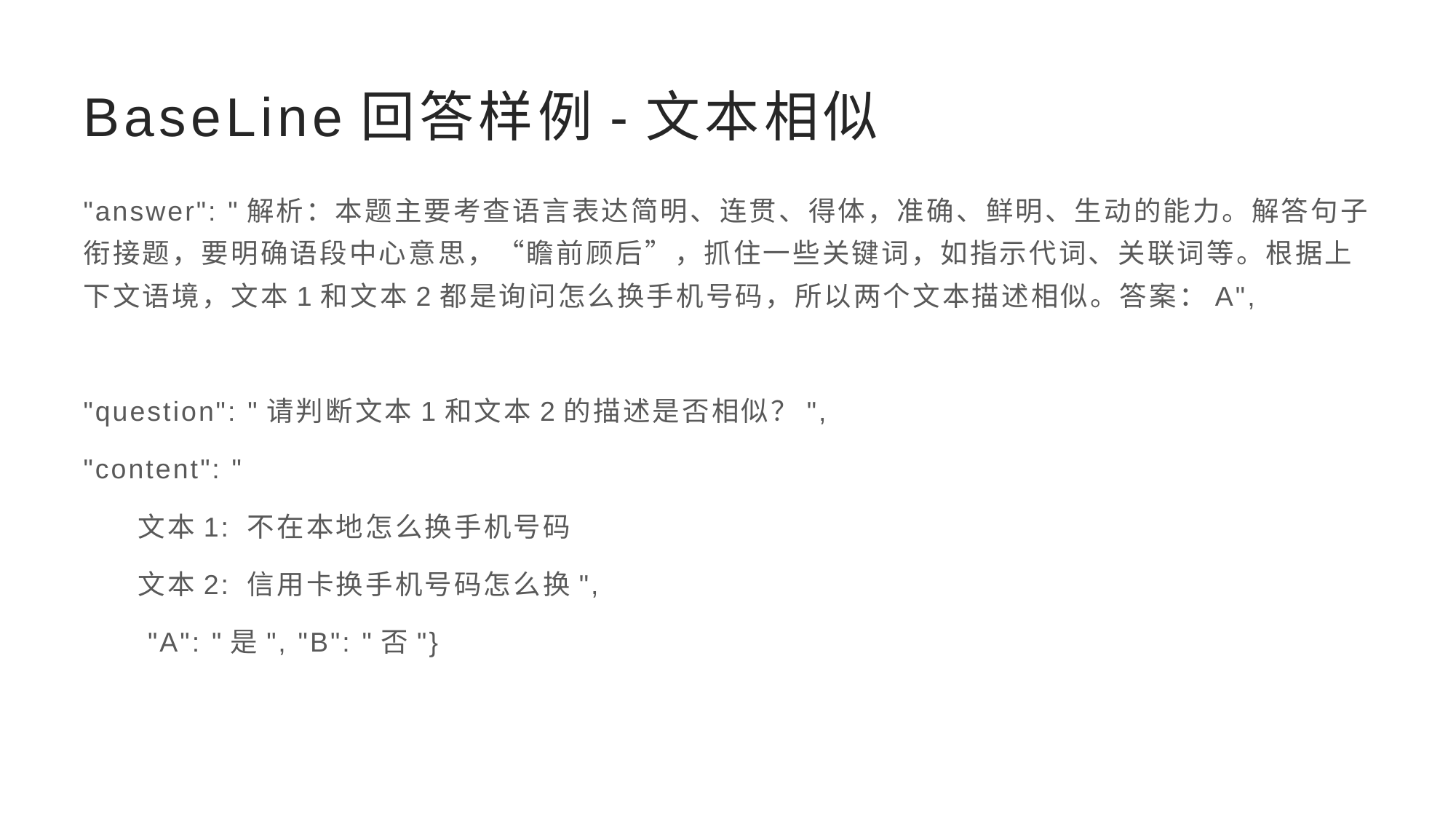

# BaseLine回答样例-文本相似
"answer": "解析：本题主要考查语言表达简明、连贯、得体，准确、鲜明、生动的能力。解答句子衔接题，要明确语段中心意思，“瞻前顾后”，抓住一些关键词，如指示代词、关联词等。根据上下文语境，文本1和文本2都是询问怎么换手机号码，所以两个文本描述相似。答案：A",

"question": "请判断文本1和文本2的描述是否相似？",
"content": "
文本1: 不在本地怎么换手机号码
文本2: 信用卡换手机号码怎么换",
 "A": "是", "B": "否"}